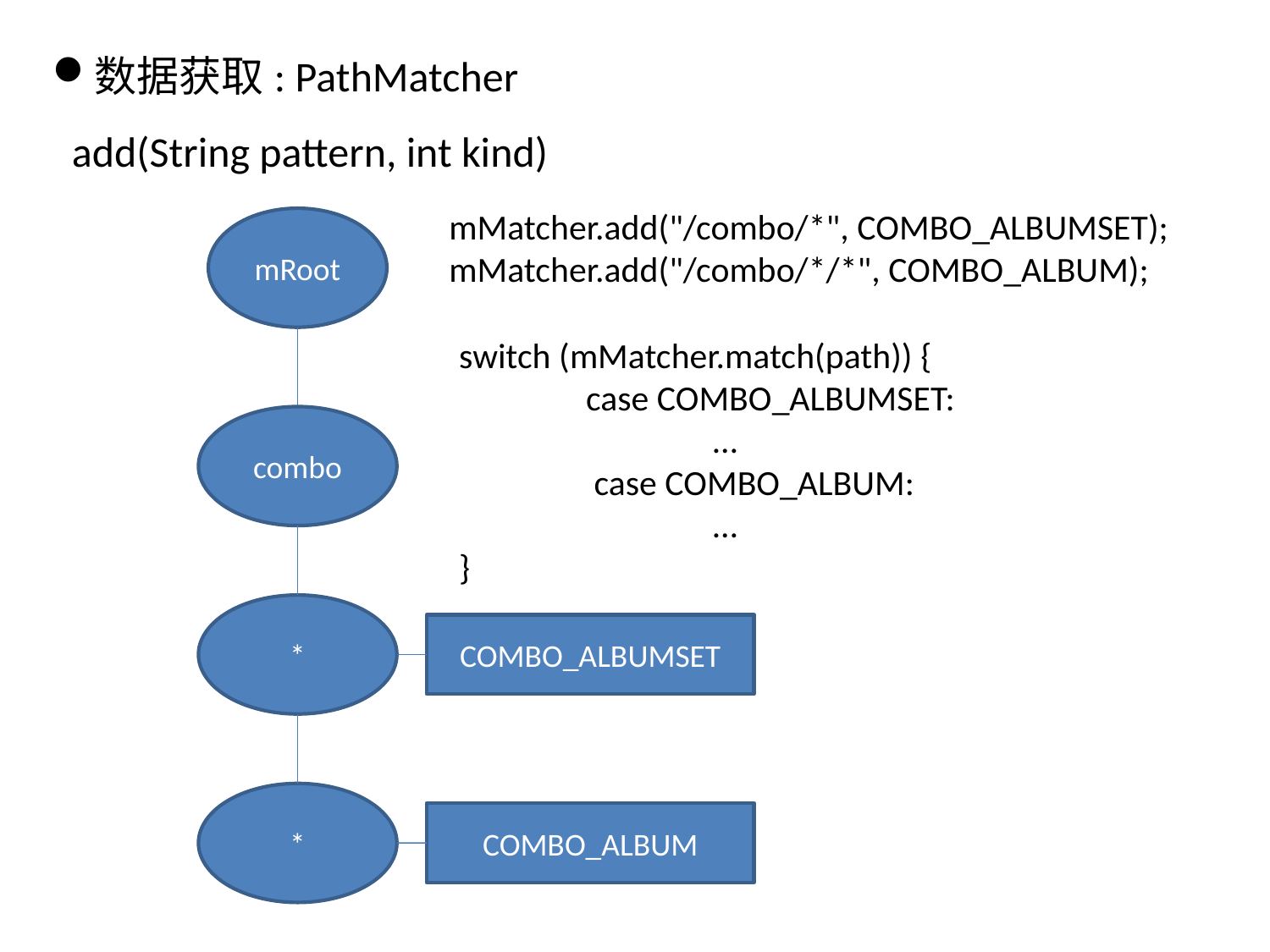

# 数据获取: PathMatcher
add(String pattern, int kind)
mMatcher.add("/combo/*", COMBO_ALBUMSET);
mMatcher.add("/combo/*/*", COMBO_ALBUM);
mRoot
switch (mMatcher.match(path)) {
	case COMBO_ALBUMSET:
		…
	 case COMBO_ALBUM:
		…
}
combo
*
COMBO_ALBUMSET
*
COMBO_ALBUM